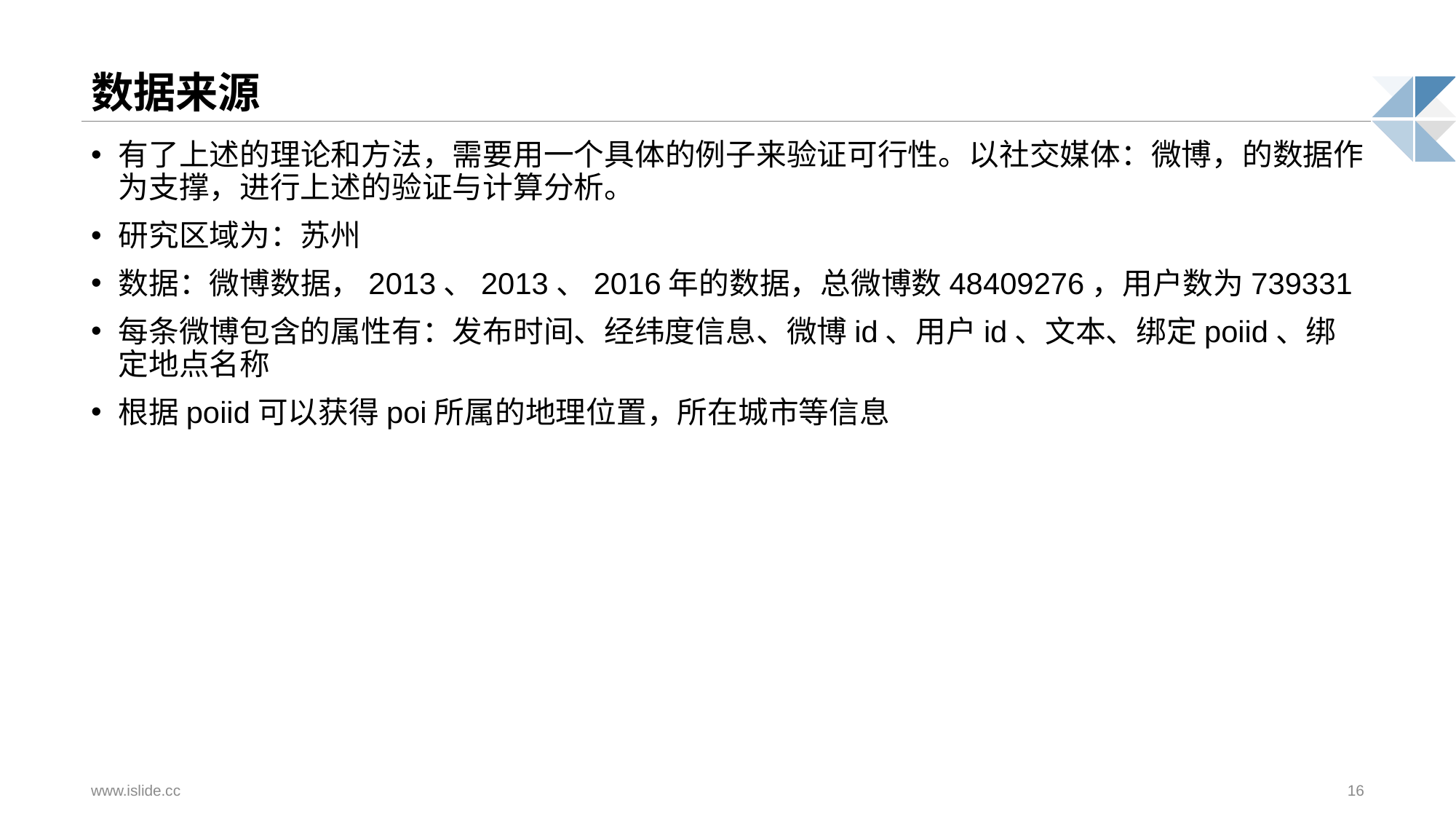

# 数据来源
有了上述的理论和方法，需要用一个具体的例子来验证可行性。以社交媒体：微博，的数据作为支撑，进行上述的验证与计算分析。
研究区域为：苏州
数据：微博数据，2013、2013、2016年的数据，总微博数48409276，用户数为739331
每条微博包含的属性有：发布时间、经纬度信息、微博id、用户id、文本、绑定poiid、绑定地点名称
根据poiid可以获得poi所属的地理位置，所在城市等信息
www.islide.cc
16